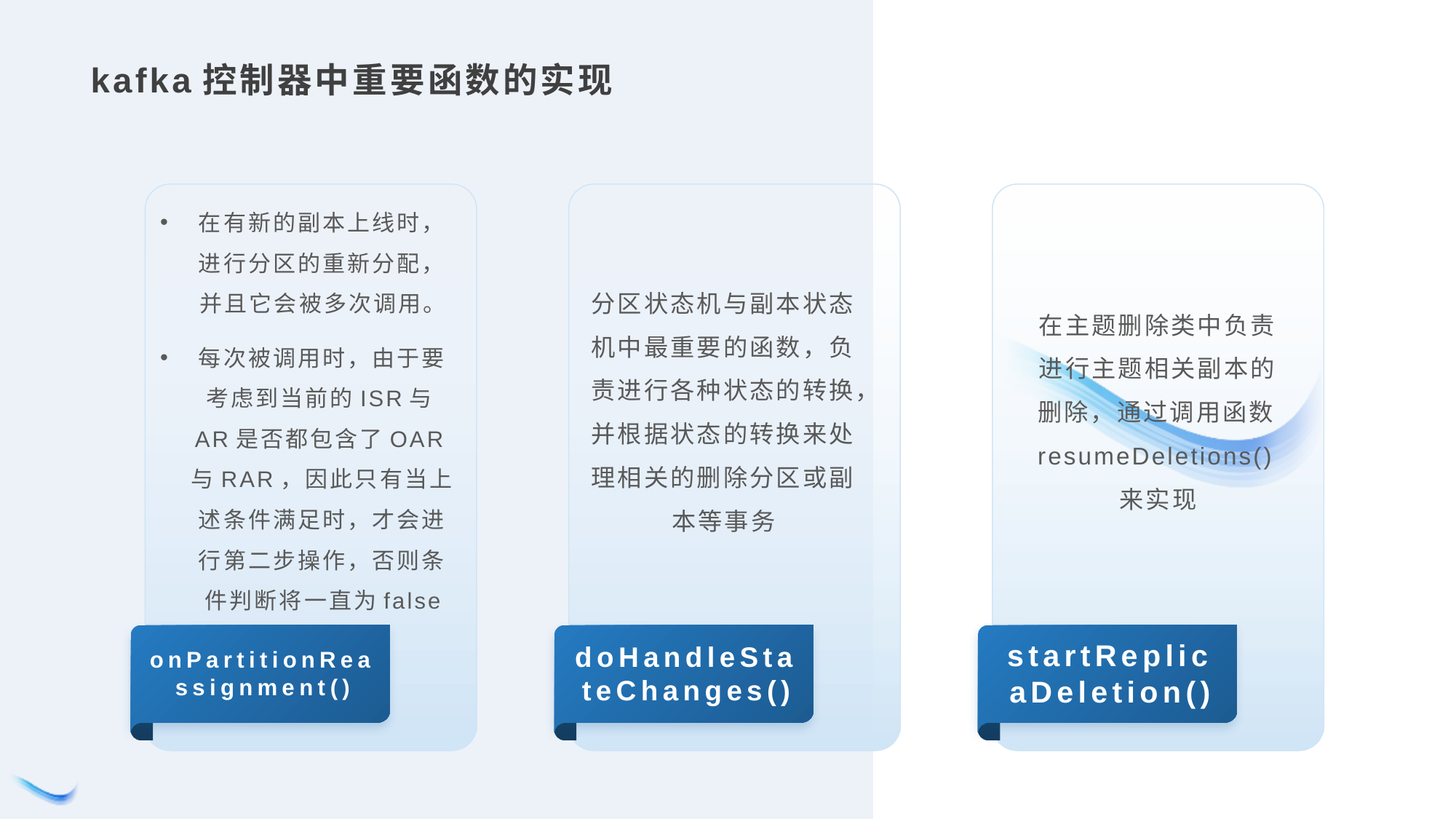

# kafka控制器中重要函数的实现

在主题删除类中负责进行主题相关副本的删除，通过调用函数resumeDeletions()来实现
在有新的副本上线时，进行分区的重新分配，并且它会被多次调用。
每次被调用时，由于要考虑到当前的ISR与AR是否都包含了OAR与RAR，因此只有当上述条件满足时，才会进行第二步操作，否则条件判断将一直为false
分区状态机与副本状态机中最重要的函数，负责进行各种状态的转换，并根据状态的转换来处理相关的删除分区或副本等事务

onPartitionReassignment()
doHandleStateChanges()
startReplicaDeletion()